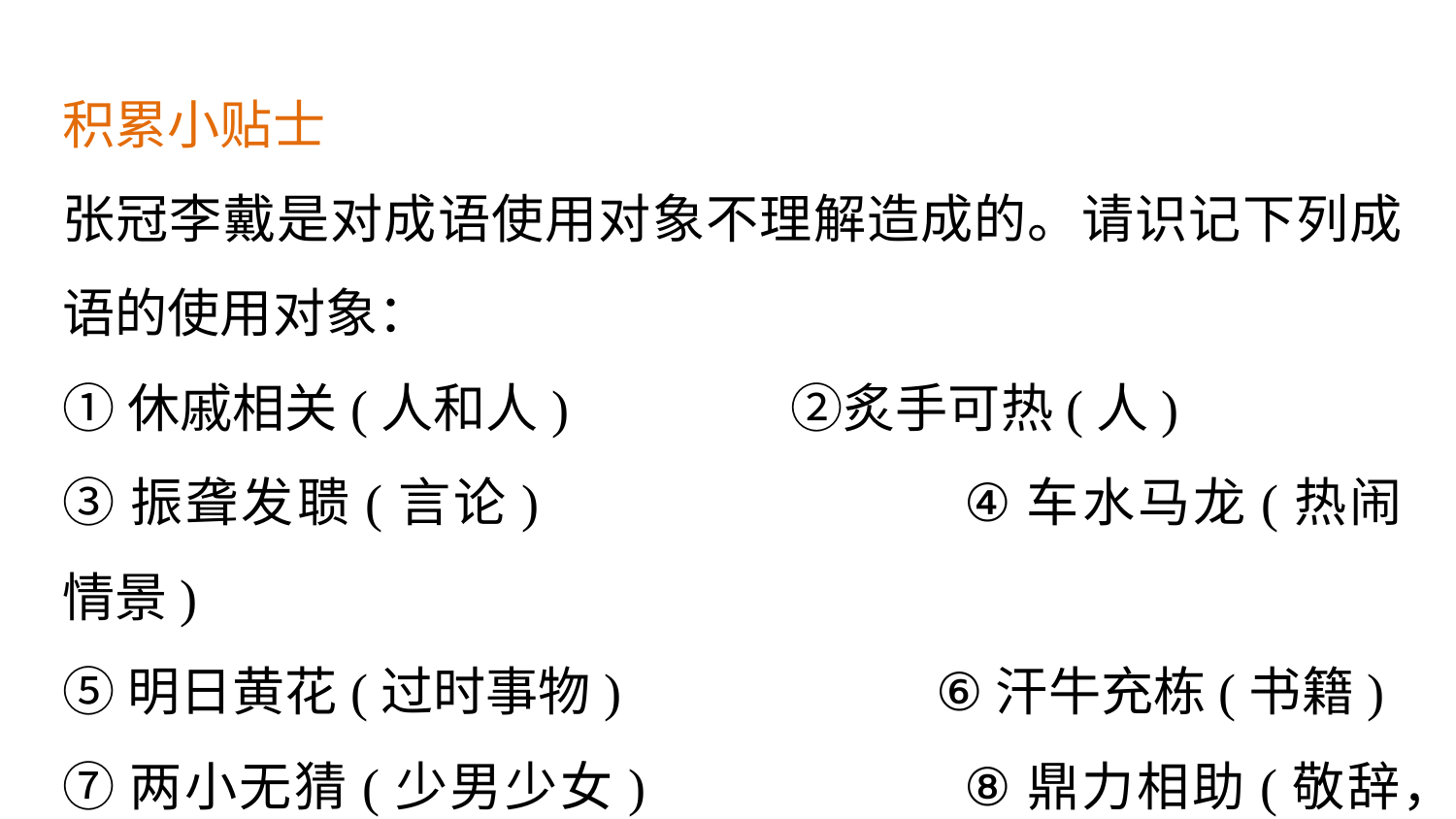

积累小贴士
张冠李戴是对成语使用对象不理解造成的。请识记下列成语的使用对象：
①休戚相关(人和人)　　　 	②炙手可热(人)
③振聋发聩(言论)  			④车水马龙(热闹情景)
⑤明日黄花(过时事物)  		⑥汗牛充栋(书籍)
⑦两小无猜(少男少女)  		⑧鼎力相助(敬辞，对方)